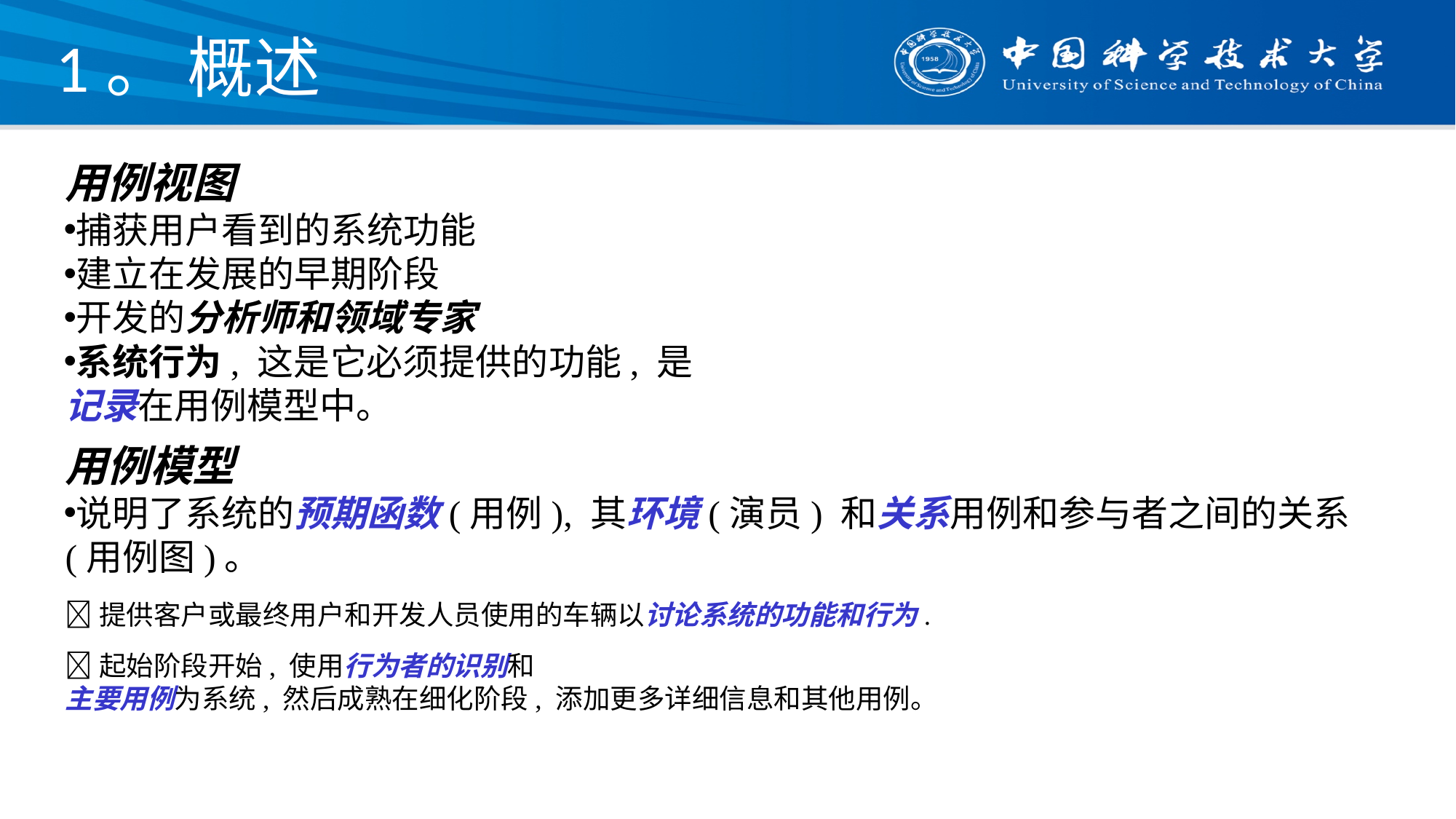

# 1。 概述
用例视图
捕获用户看到的系统功能
建立在发展的早期阶段
开发的分析师和领域专家
系统行为, 这是它必须提供的功能, 是
记录在用例模型中。
用例模型
说明了系统的预期函数(用例), 其环境(演员) 和关系用例和参与者之间的关系 (用例图)。
÷提供客户或最终用户和开发人员使用的车辆以讨论系统的功能和行为.
÷起始阶段开始, 使用行为者的识别和
主要用例为系统, 然后成熟在细化阶段, 添加更多详细信息和其他用例。